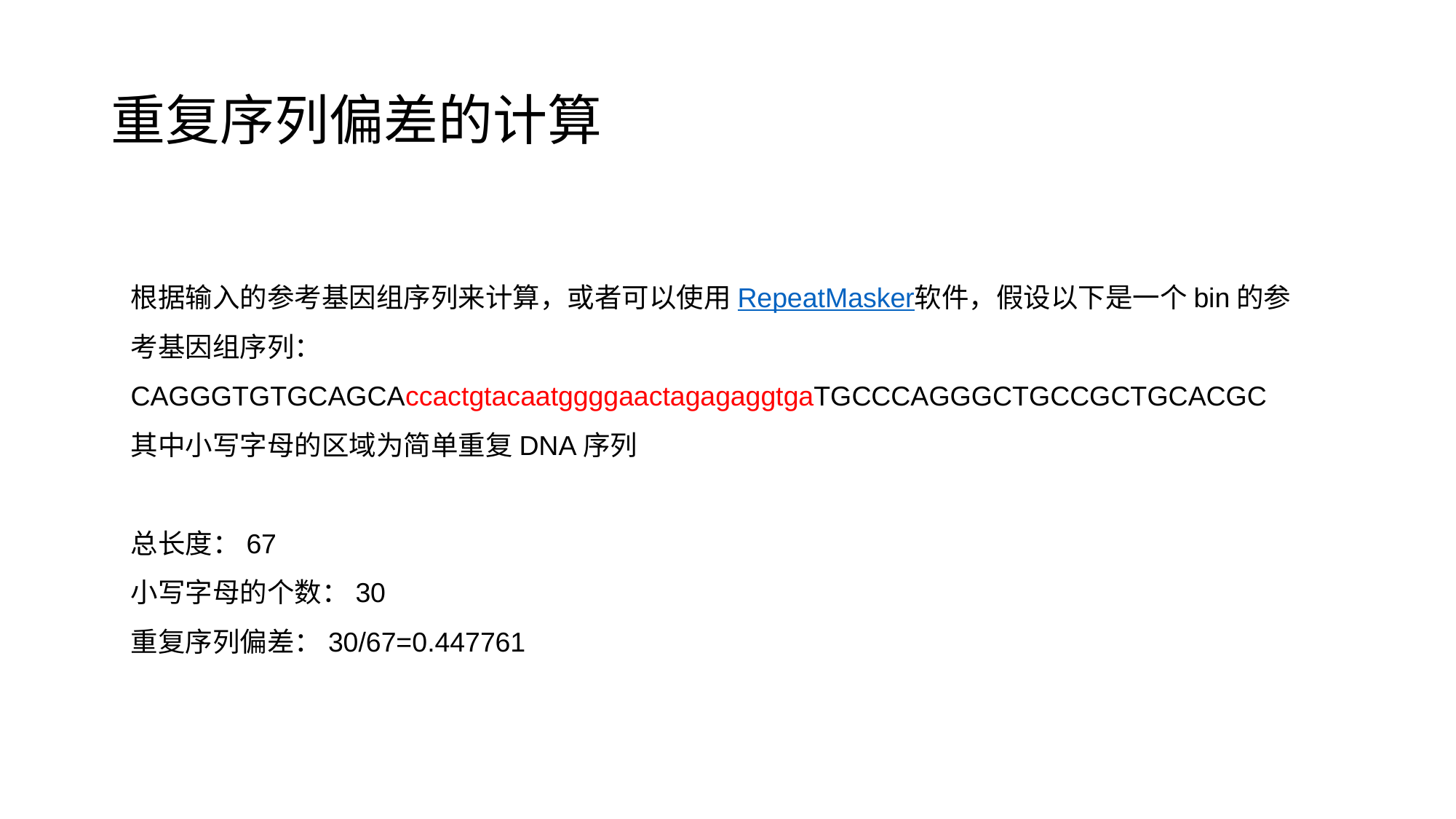

# 重复序列偏差的计算
根据输入的参考基因组序列来计算，或者可以使用RepeatMasker软件，假设以下是一个bin的参考基因组序列：
CAGGGTGTGCAGCAccactgtacaatggggaactagagaggtgaTGCCCAGGGCTGCCGCTGCACGC
其中小写字母的区域为简单重复DNA序列

总长度：67
小写字母的个数：30
重复序列偏差：30/67=0.447761